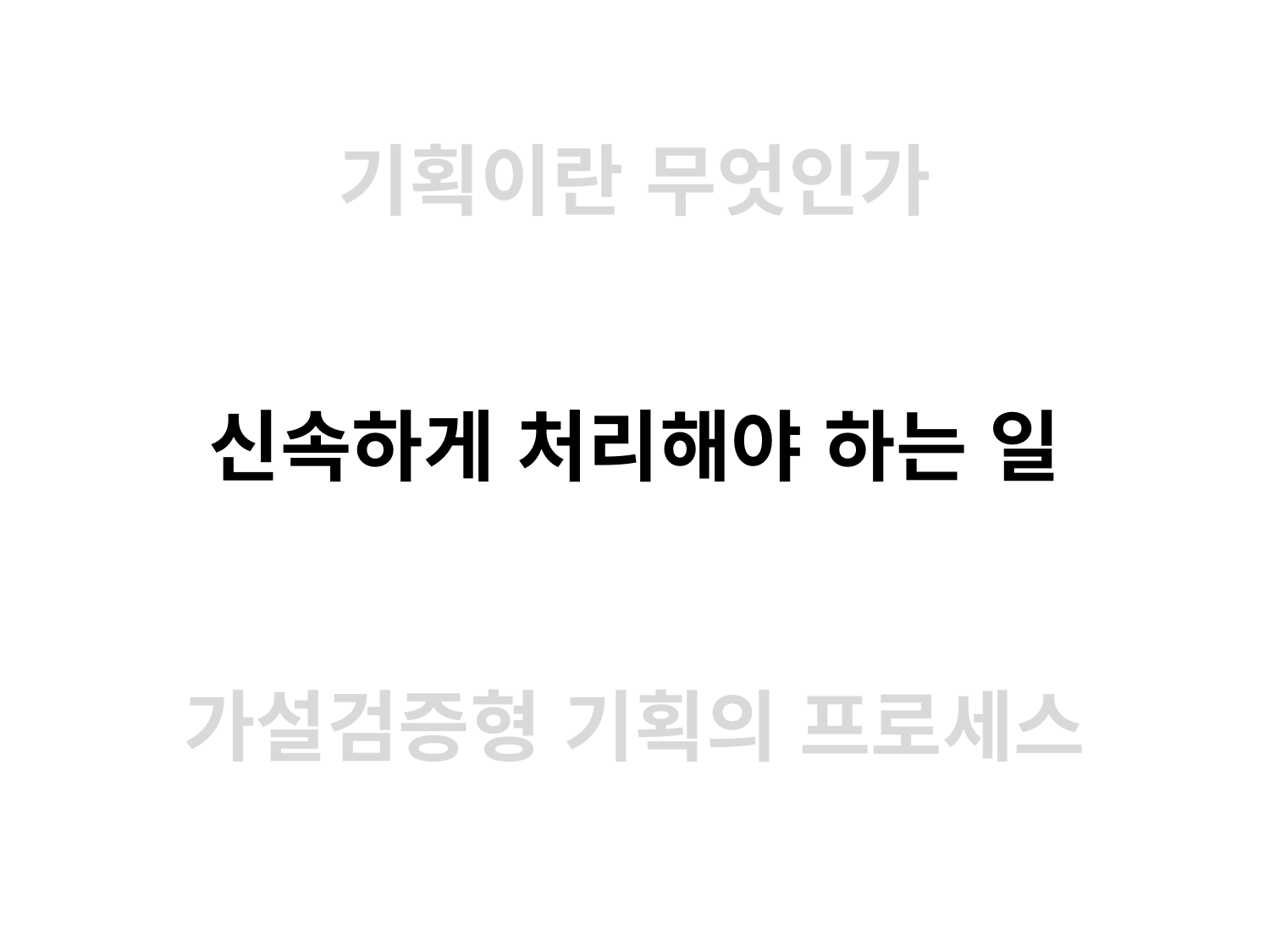

# 기획이란 무엇인가
신속하게 처리해야 하는 일
가설검증형 기획의 프로세스